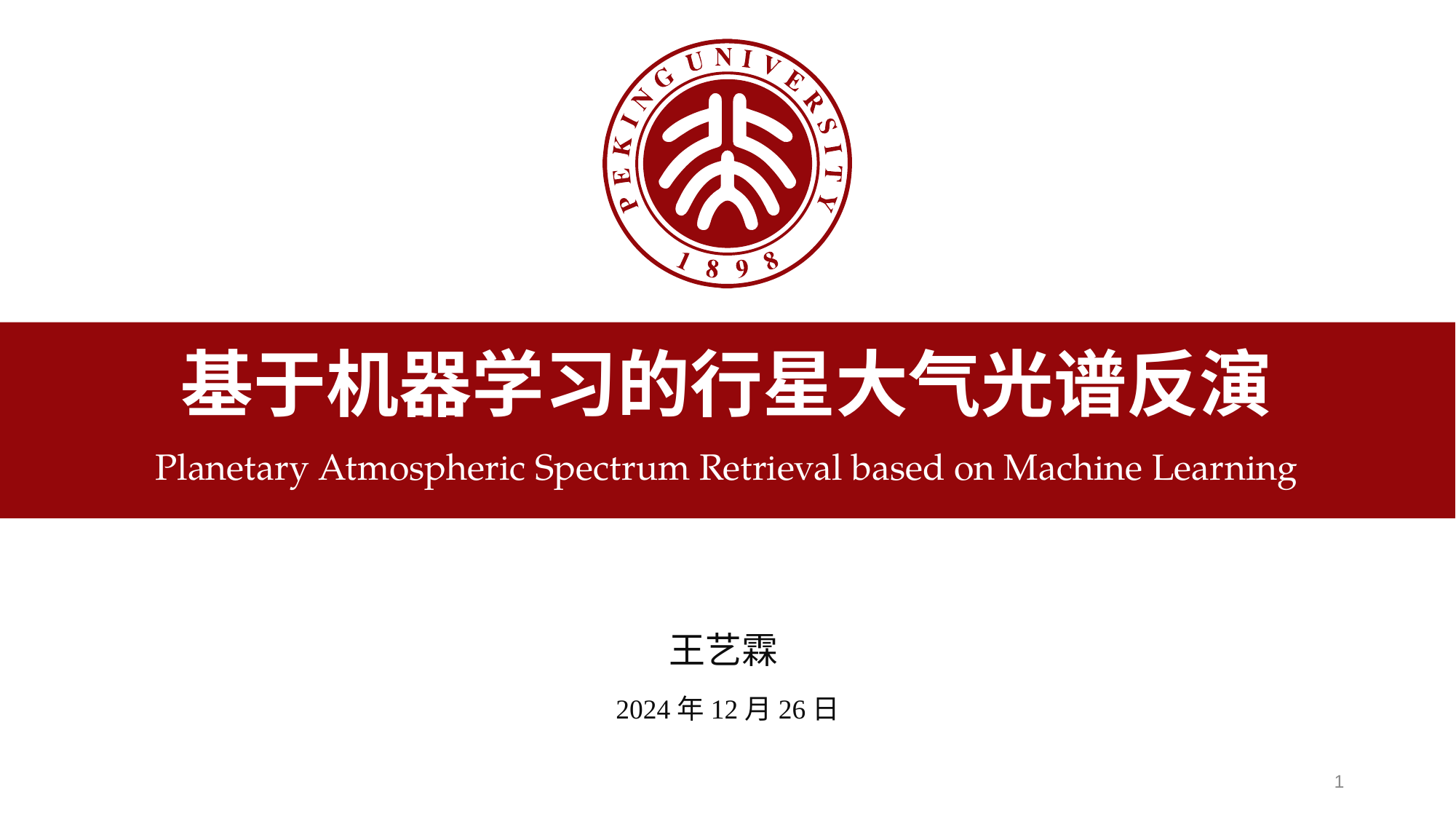

基于机器学习的行星大气光谱反演
Planetary Atmospheric Spectrum Retrieval based on Machine Learning
王艺霖
2024年12月26日
1